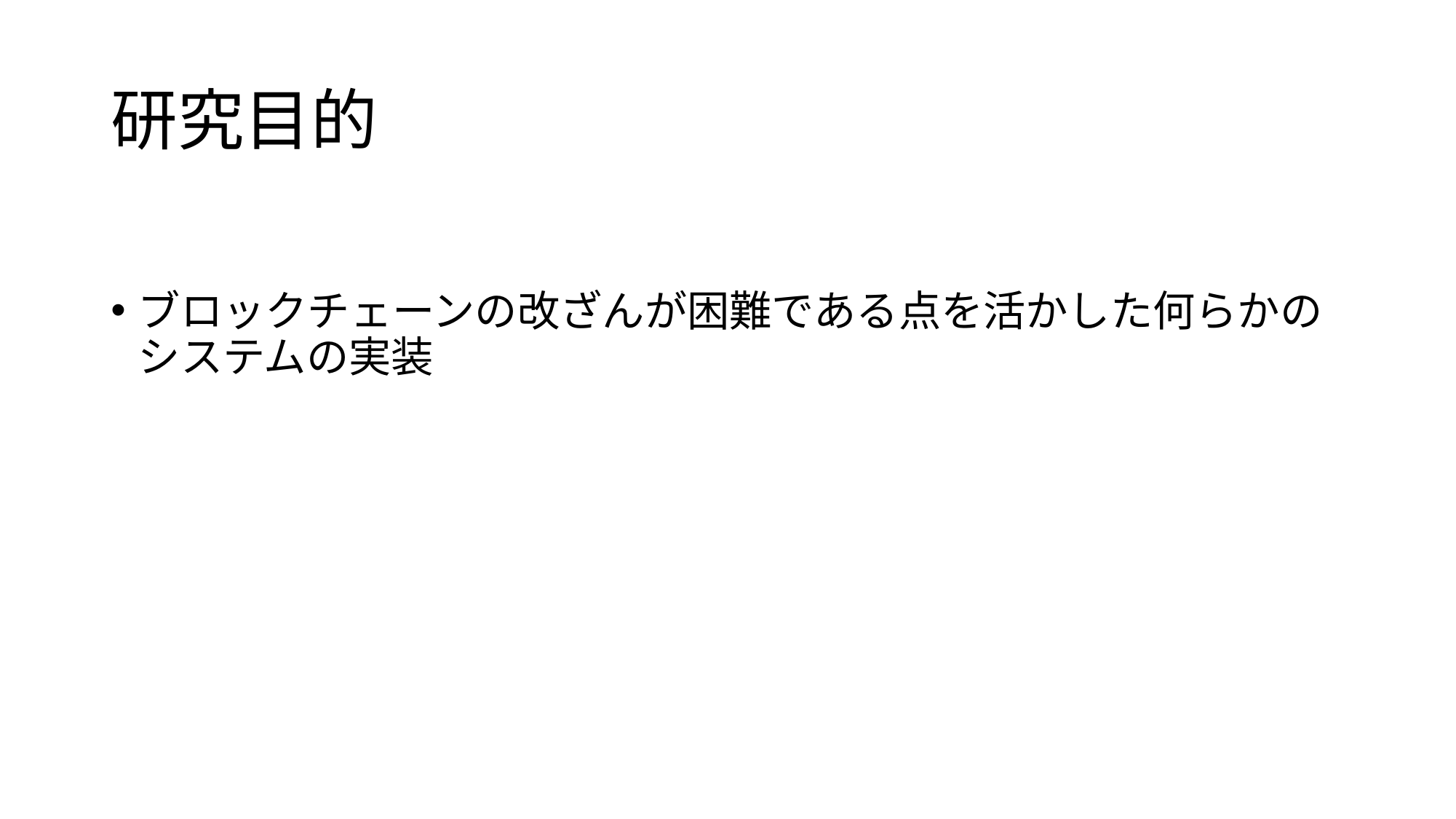

# 研究目的

ブロックチェーンの改ざんが困難である点を活かした何らかのシステムの実装